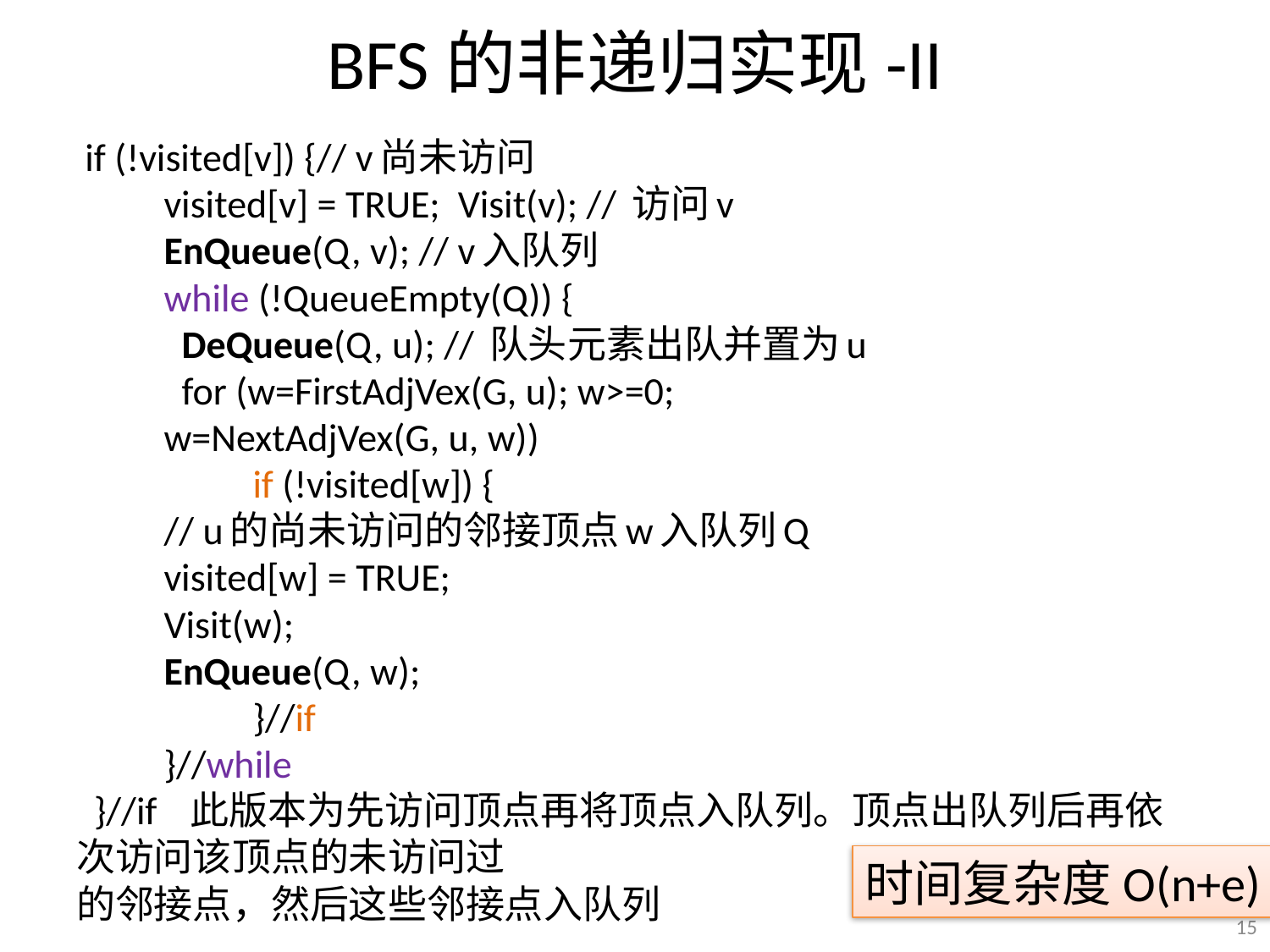

# BFS的非递归实现-II
 if (!visited[v]) {// v尚未访问
	visited[v] = TRUE;  Visit(v); // 访问v
	EnQueue(Q, v); // v入队列
	while (!QueueEmpty(Q)) {
	  DeQueue(Q, u); // 队头元素出队并置为u
	  for (w=FirstAdjVex(G, u); w>=0;
			w=NextAdjVex(G, u, w))
	          if (!visited[w]) {
		// u的尚未访问的邻接顶点w入队列Q
		visited[w] = TRUE;
		Visit(w);
		EnQueue(Q, w);
	          }//if
	}//while
  }//if   此版本为先访问顶点再将顶点入队列。顶点出队列后再依次访问该顶点的未访问过
的邻接点，然后这些邻接点入队列
时间复杂度O(n+e)
15